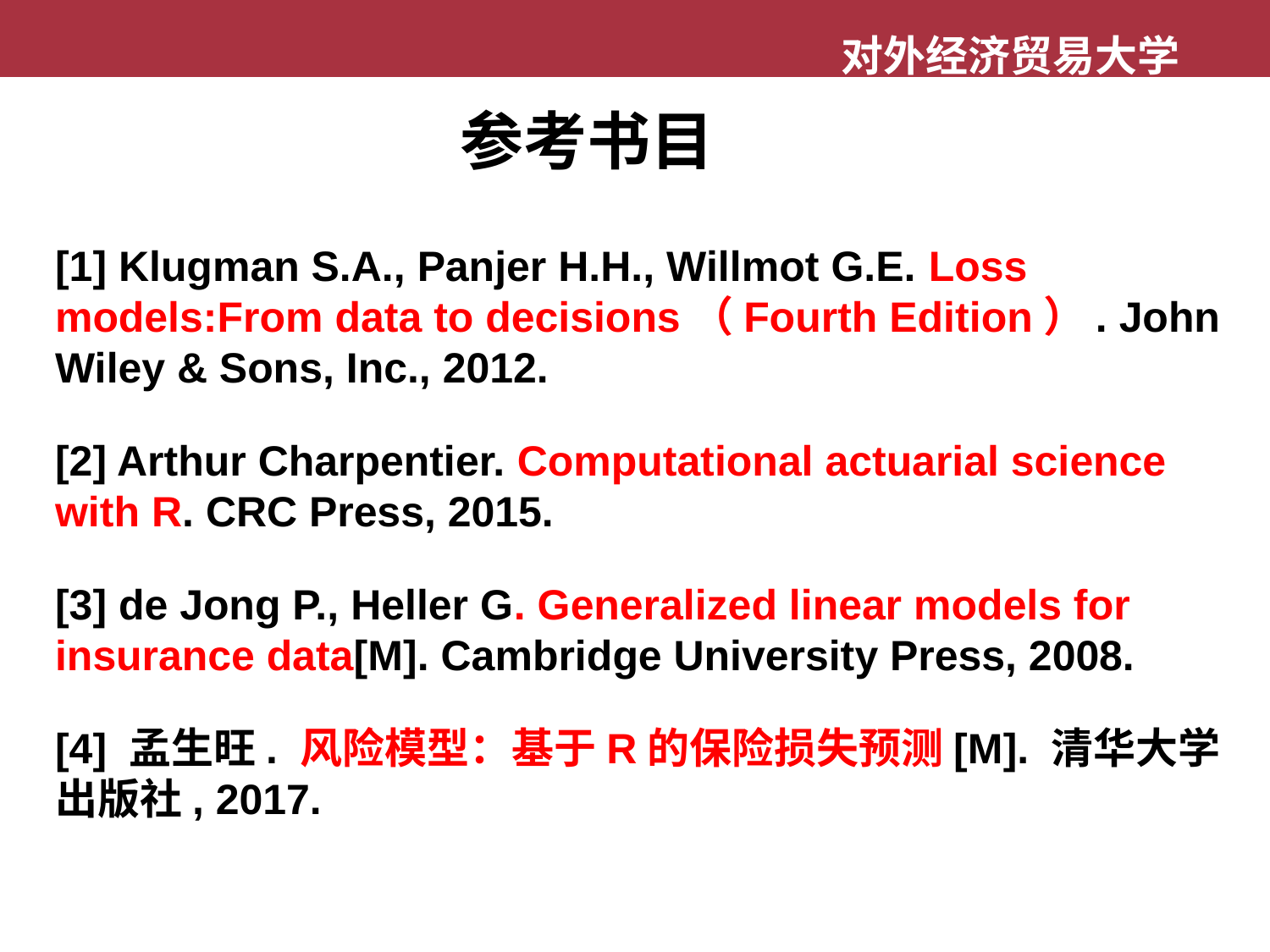

# 参考书目
[1] Klugman S.A., Panjer H.H., Willmot G.E. Loss models:From data to decisions（Fourth Edition）. John Wiley & Sons, Inc., 2012.
[2] Arthur Charpentier. Computational actuarial science with R. CRC Press, 2015.
[3] de Jong P., Heller G. Generalized linear models for insurance data[M]. Cambridge University Press, 2008.
[4] 孟生旺. 风险模型：基于R的保险损失预测[M]. 清华大学出版社, 2017.